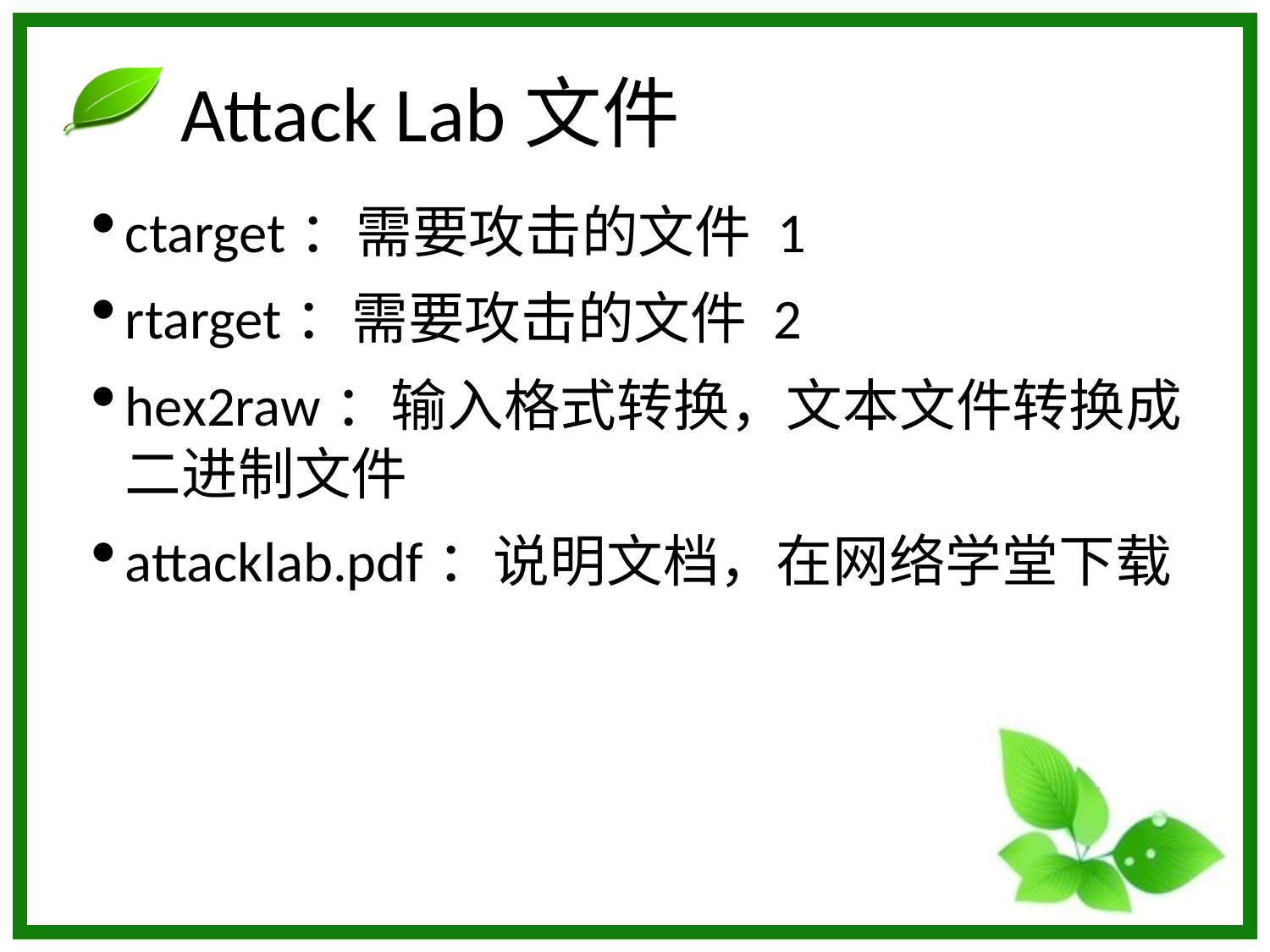

# Attack Lab文件
ctarget：需要攻击的文件 1
rtarget：需要攻击的文件 2
hex2raw：输入格式转换，文本文件转换成二进制文件
attacklab.pdf：说明文档，在网络学堂下载